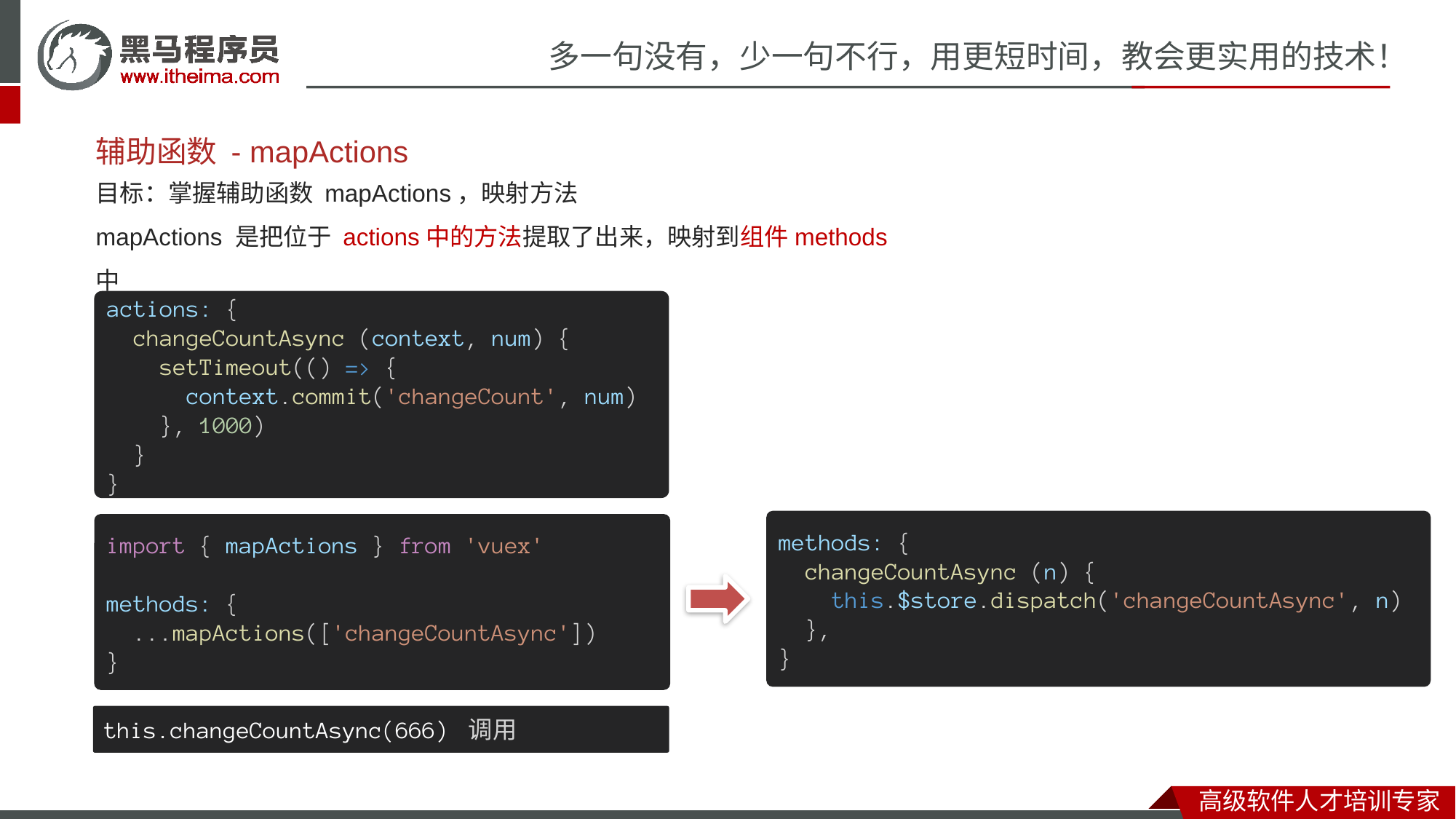

# 辅助函数 - mapActions
目标：掌握辅助函数 mapActions，映射方法
mapActions 是把位于 actions中的方法提取了出来，映射到组件methods中
actions: {
  changeCountAsync (context, num) {
    setTimeout(() => {
      context.commit('changeCount', num)
    }, 1000)
  }
}
methods: {
  changeCountAsync (n) {
    this.$store.dispatch('changeCountAsync', n)
  },
}

import { mapActions } from 'vuex'

methods: {
  ...mapActions(['changeCountAsync'])
}

this.changeCountAsync(666) 调用